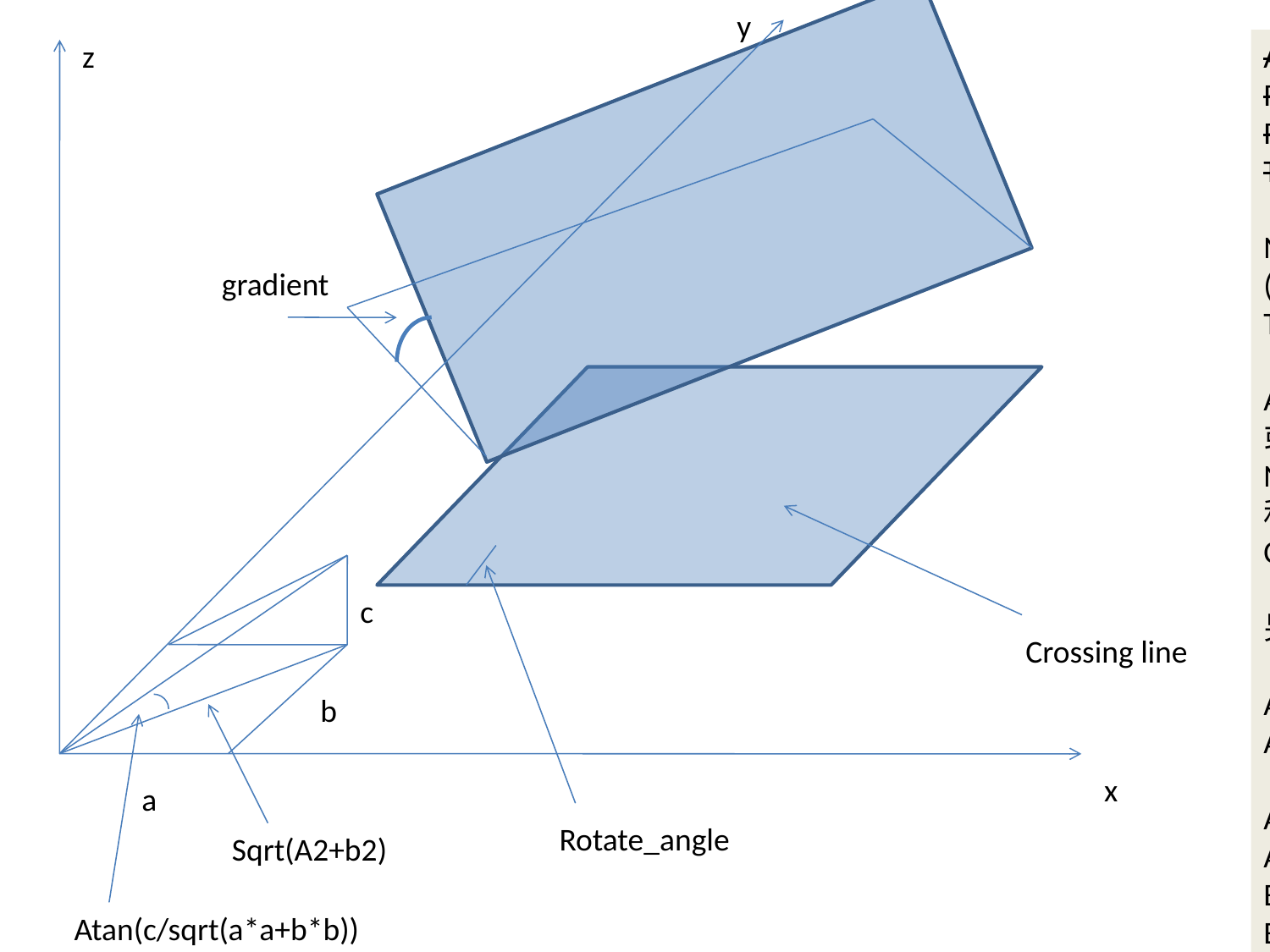

y

z
Any point P0, on the plane,
Rotate by – rotate_angle, r, around z axis,
Rotate by –gradient, g, around y axis,
Then the point will be on z=0

Normal vector:
(0,0,1) rotate g around axis y
Then rotate r around axis z

Ax+by+cz+1=0
或者用2个交点，加一个仰角？
Normal vector: a, b,c
和a,b,0之间的夹角为theta
C*c=tan(theta)^2 * (a^2+b^2)

另外2个点。X1,y1,0,x2,y2,0

Ax1+by1+1=0
Ax2+by2+1=0

Ax1x2+by1x2+x2=0
Ax2x1+by2x1+x1=0
B(y1x2-y2x1)+x2-x1=0
B=(x1-x2)/(y1x2-y2x1)
A=(-1-by1)/x1
C=tan(theta)*sqrt(a*a+b*b)

或者用3个交点，2个沿着边缘遍历，1个向上提高。
问题是不容易把提高的步子均匀。
gradient

c
Crossing line
b

x
a
Rotate_angle
Sqrt(A2+b2)
Atan(c/sqrt(a*a+b*b))